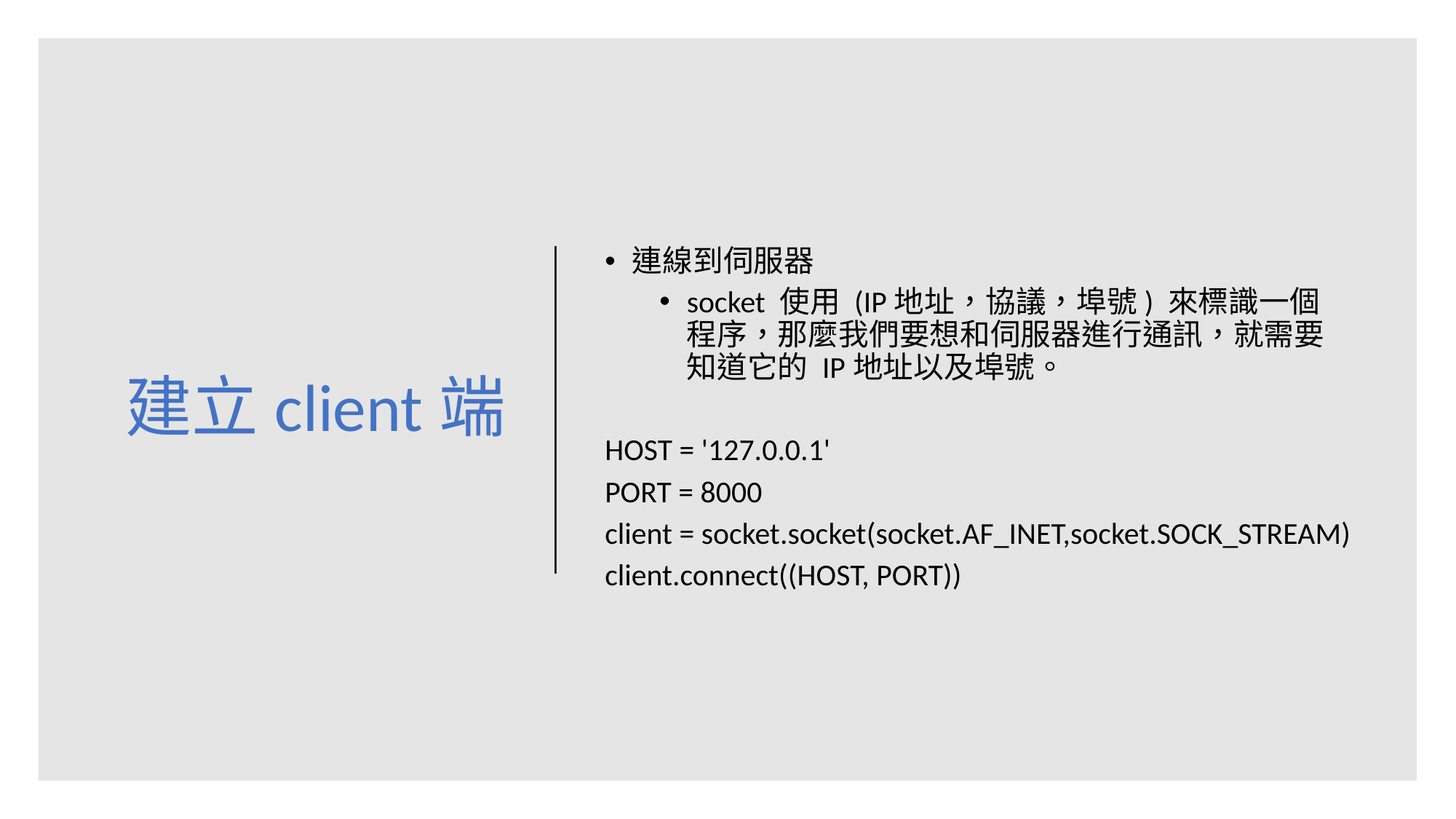

# 建立client端
連線到伺服器
socket 使用 (IP地址，協議，埠號) 來標識一個程序，那麼我們要想和伺服器進行通訊，就需要知道它的 IP地址以及埠號。
HOST = '127.0.0.1'
PORT = 8000
client = socket.socket(socket.AF_INET,socket.SOCK_STREAM)
client.connect((HOST, PORT))